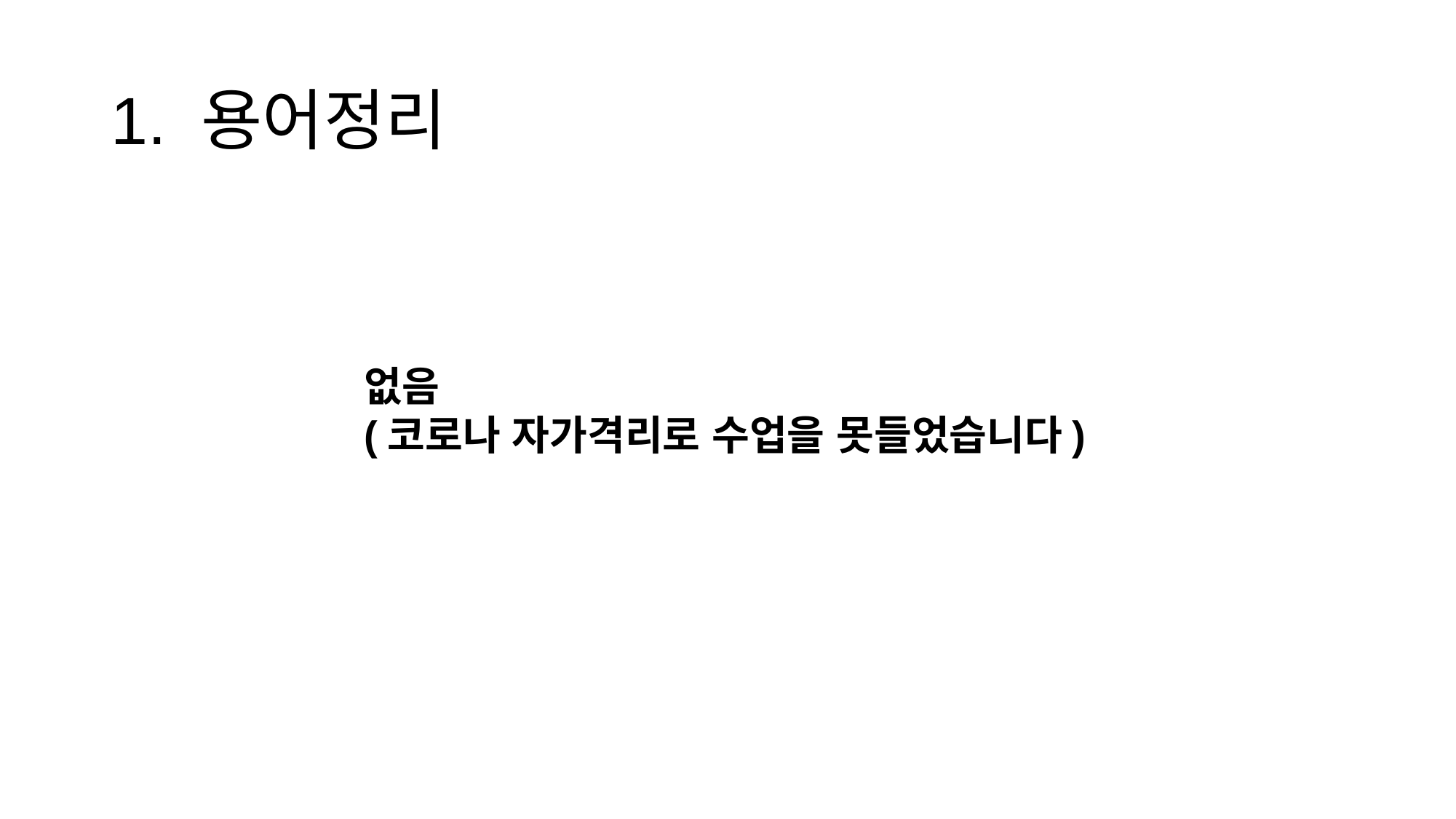

# 1. 용어정리
없음
(코로나 자가격리로 수업을 못들었습니다)